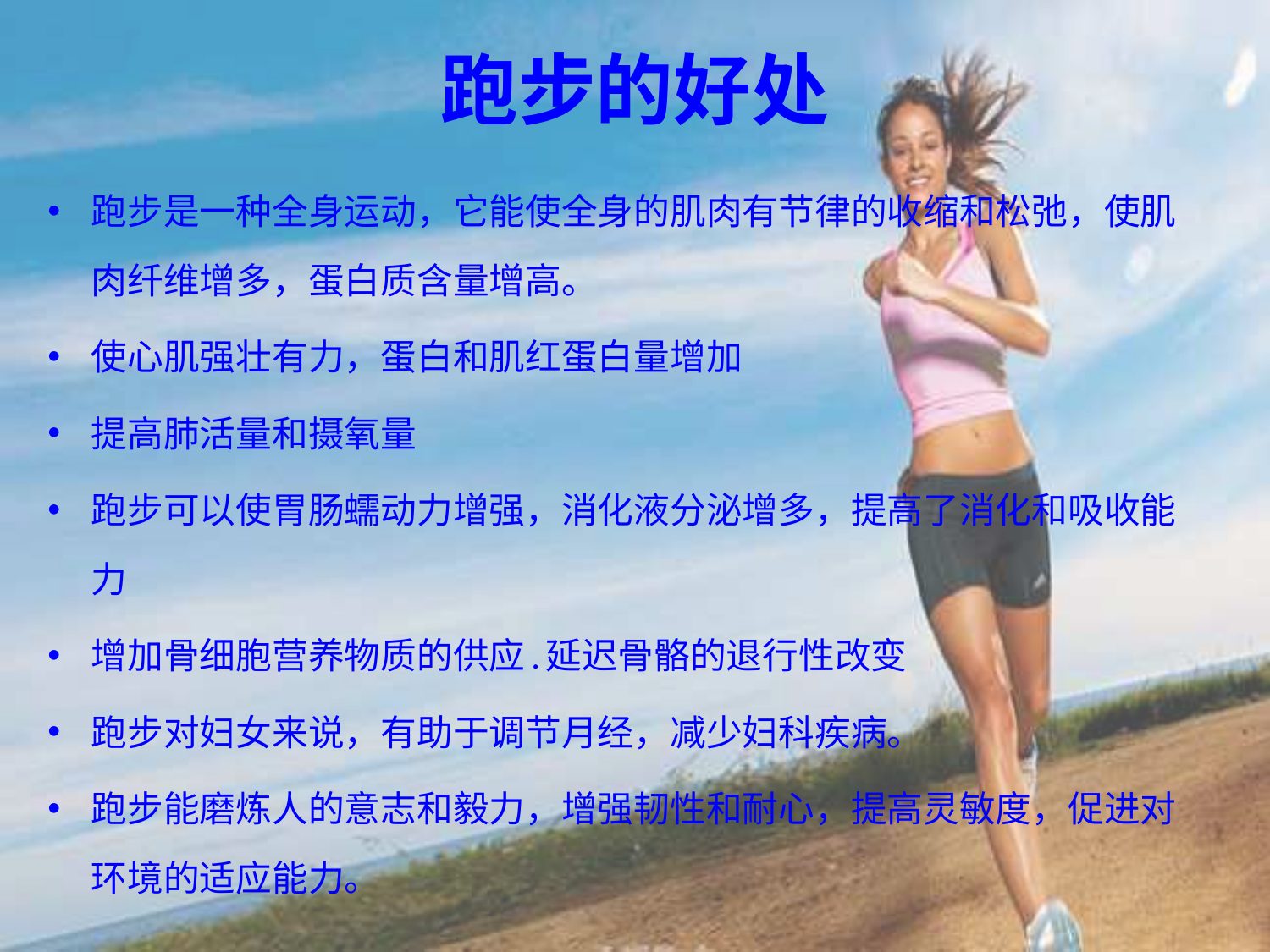

# 跑步的好处
跑步是一种全身运动，它能使全身的肌肉有节律的收缩和松弛，使肌肉纤维增多，蛋白质含量增高。
使心肌强壮有力，蛋白和肌红蛋白量增加
提高肺活量和摄氧量
跑步可以使胃肠蠕动力增强，消化液分泌增多，提高了消化和吸收能力
增加骨细胞营养物质的供应.延迟骨骼的退行性改变
跑步对妇女来说，有助于调节月经，减少妇科疾病。
跑步能磨炼人的意志和毅力，增强韧性和耐心，提高灵敏度，促进对环境的适应能力。